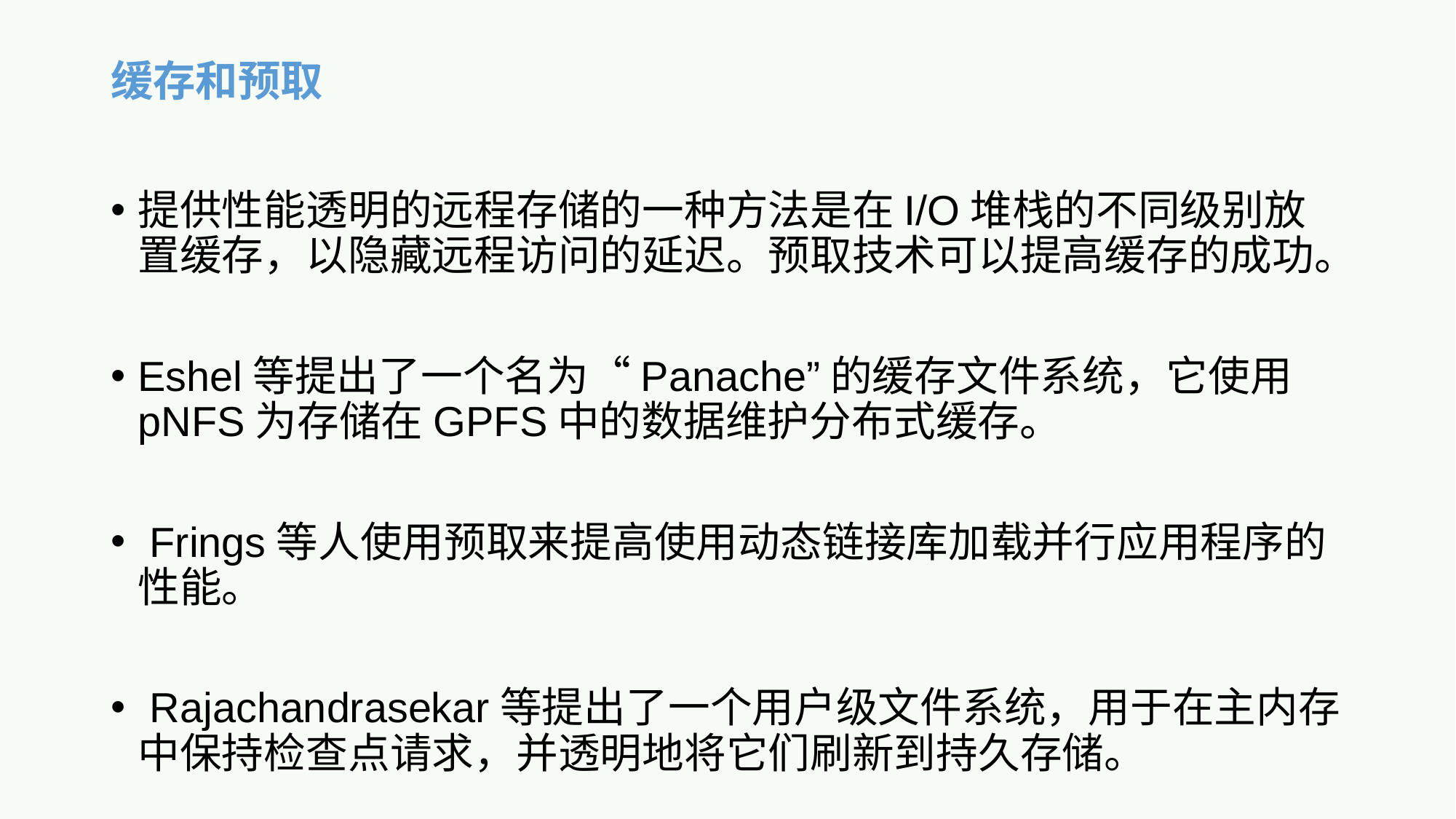

# 缓存和预取
提供性能透明的远程存储的一种方法是在I/O堆栈的不同级别放置缓存，以隐藏远程访问的延迟。预取技术可以提高缓存的成功。

Eshel等提出了一个名为“Panache”的缓存文件系统，它使用pNFS为存储在GPFS中的数据维护分布式缓存。

 Frings等人使用预取来提高使用动态链接库加载并行应用程序的性能。

 Rajachandrasekar等提出了一个用户级文件系统，用于在主内存中保持检查点请求，并透明地将它们刷新到持久存储。